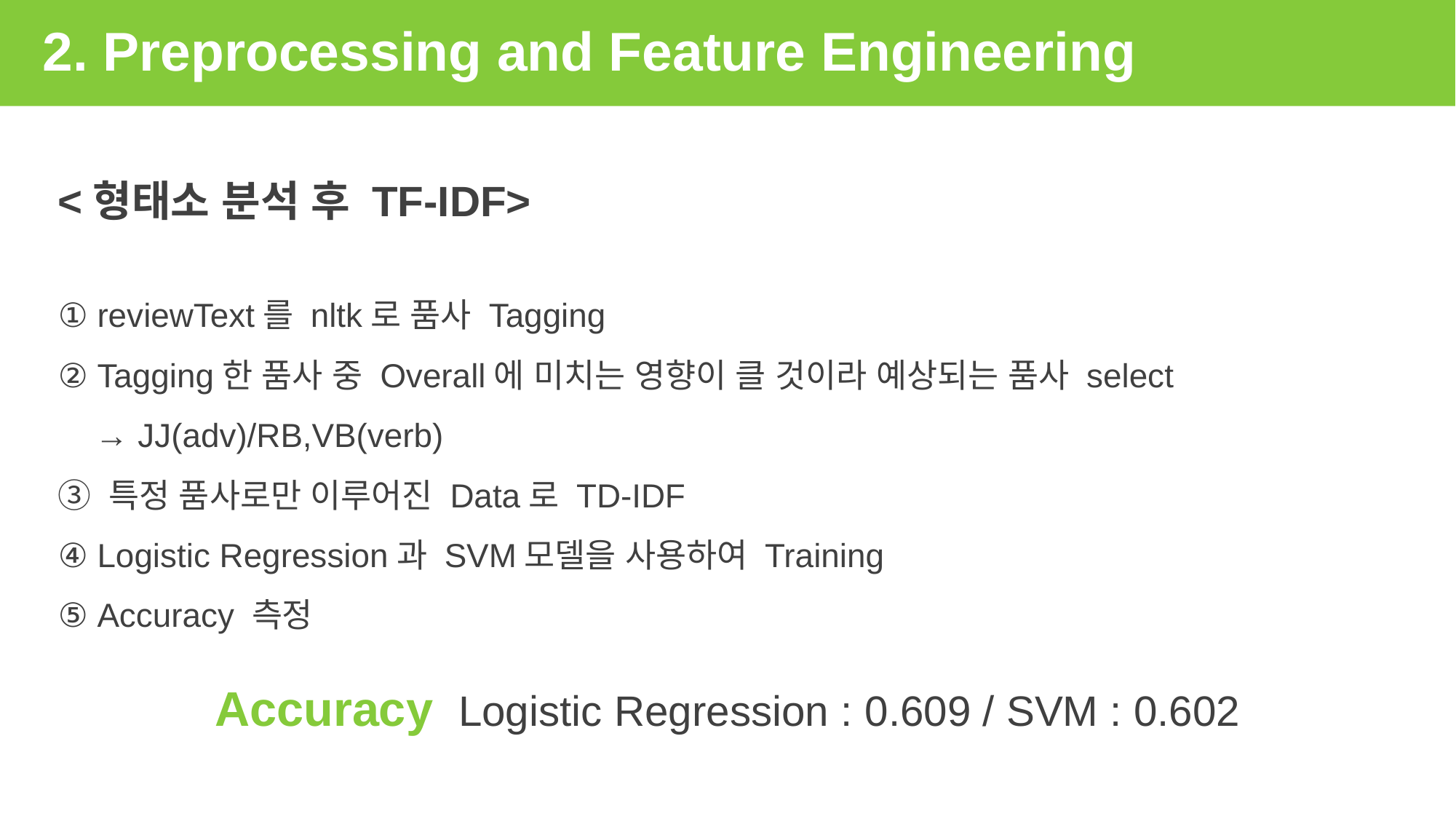

# 2. Preprocessing and Feature Engineering
<형태소 분석 후 TF-IDF>

① reviewText를 nltk로 품사 Tagging
② Tagging한 품사 중 Overall에 미치는 영향이 클 것이라 예상되는 품사 select
    → JJ(adv)/RB,VB(verb)
③ 특정 품사로만 이루어진 Data로 TD-IDF
④ Logistic Regression과 SVM모델을 사용하여 Training
⑤ Accuracy 측정

Accuracy  Logistic Regression : 0.609 / SVM : 0.602